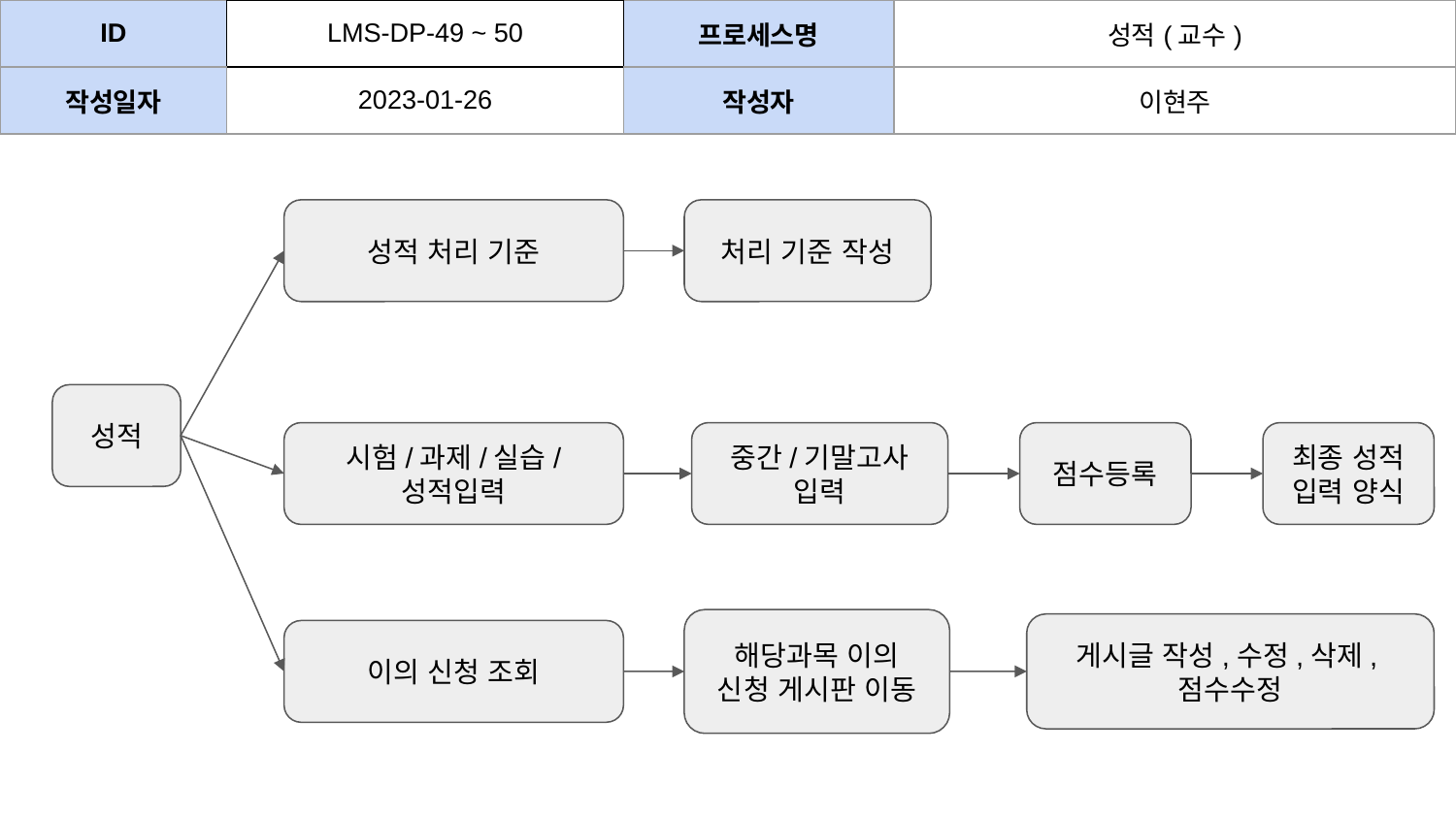

| ID | LMS-DP-49 ~ 50 | 프로세스명 | 성적(교수) |  |  |
| --- | --- | --- | --- | --- | --- |
| 작성일자 | 2023-01-26 | 작성자 | 이현주 |  |  |
성적 처리 기준
처리 기준 작성
성적
점수등록
최종 성적 입력 양식
시험/과제/실습/
성적입력
중간/기말고사 입력
해당과목 이의 신청 게시판 이동
게시글 작성,수정,삭제,점수수정
이의 신청 조회